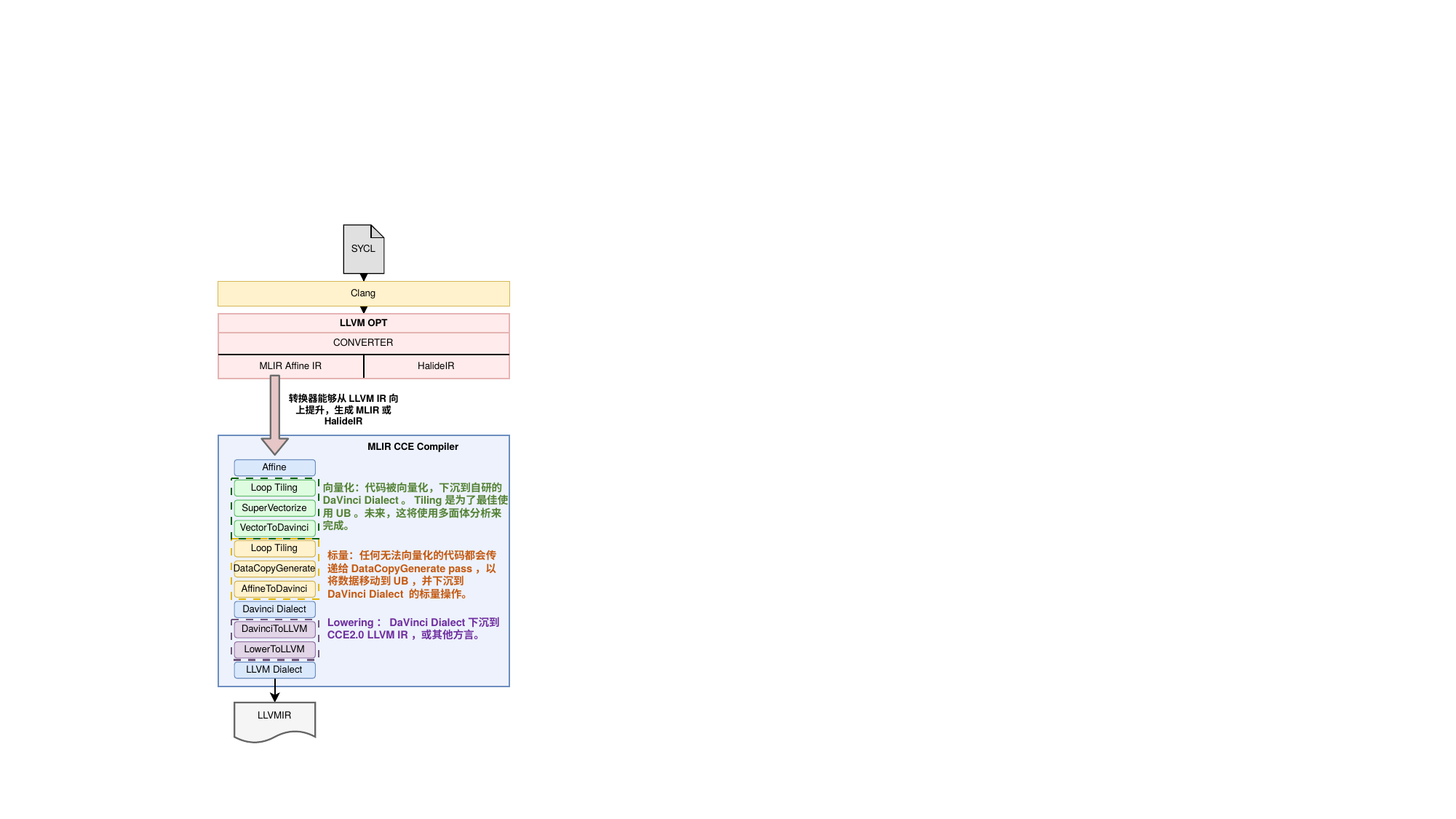

#

SYCL

Clang

LLVM OPT

CONVERTER

MLIR Affine IR
HalideIR

转换器能够从LLVM IR向
上提升，生成MLIR或
HalideIR
MLIR CCE Compiler

Affine

向量化：代码被向量化，下沉到自研的
DaVinci Dialect。Tiling是为了最佳使
用UB。未来，这将使用多面体分析来
完成。
Loop Tiling

SuperVectorize

VectorToDavinci

Loop Tiling

标量：任何无法向量化的代码都会传
递给DataCopyGenerate pass，以
将数据移动到UB，并下沉到
DaVinci Dialect 的标量操作。
DataCopyGenerate

AffineToDavinci

Davinci Dialect

Lowering：DaVinci Dialect下沉到
CCE2.0 LLVM IR，或其他方言。
DavinciToLLVM

LowerToLLVM

LLVM Dialect

LLVMIR